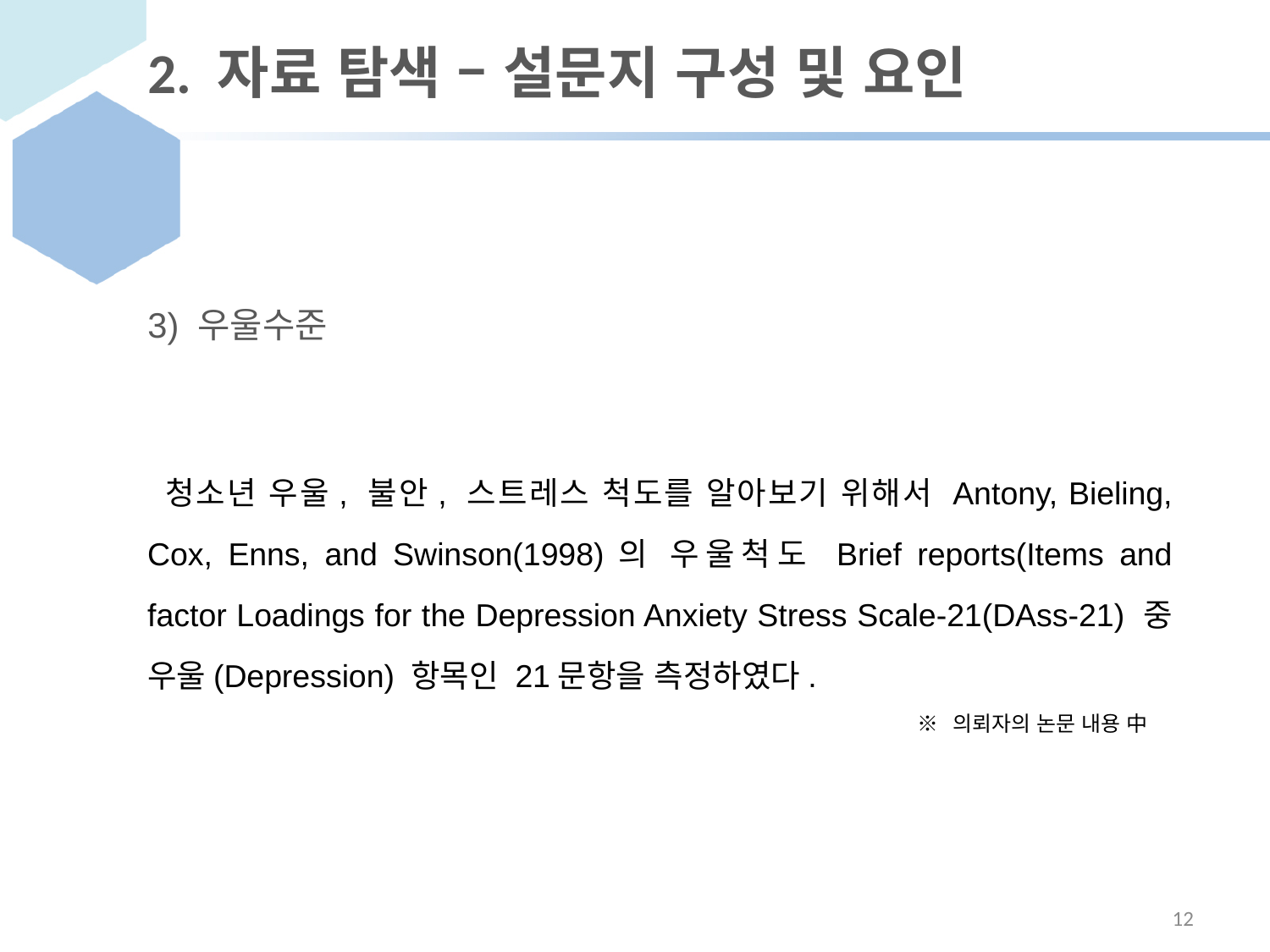

# 2. 자료 탐색 – 설문지 구성 및 요인
3) 우울수준
청소년 우울, 불안, 스트레스 척도를 알아보기 위해서 Antony, Bieling, Cox, Enns, and Swinson(1998)의 우울척도 Brief reports(Items and factor Loadings for the Depression Anxiety Stress Scale-21(DAss-21) 중 우울(Depression) 항목인 21문항을 측정하였다.

※  의뢰자의 논문 내용 中
12